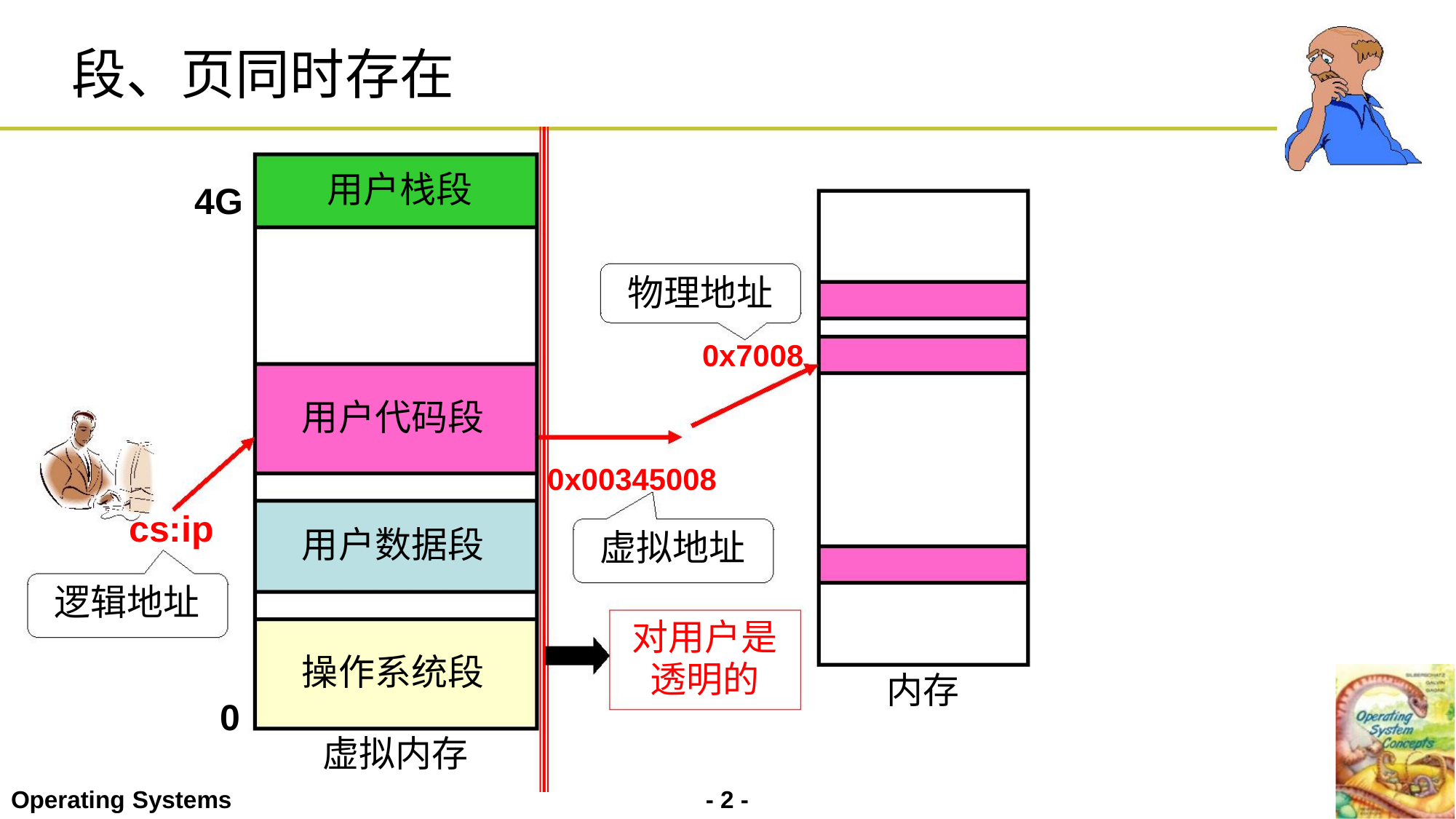

段、页同时存在

用户栈段
4G
物理地址
0x7008
用户代码段
0x00345008
cs:ip
用户数据段
虚拟地址
逻辑地址
对用户是
透明的
操作系统段
0
虚拟内存

内存
- 2 -
Operating Systems